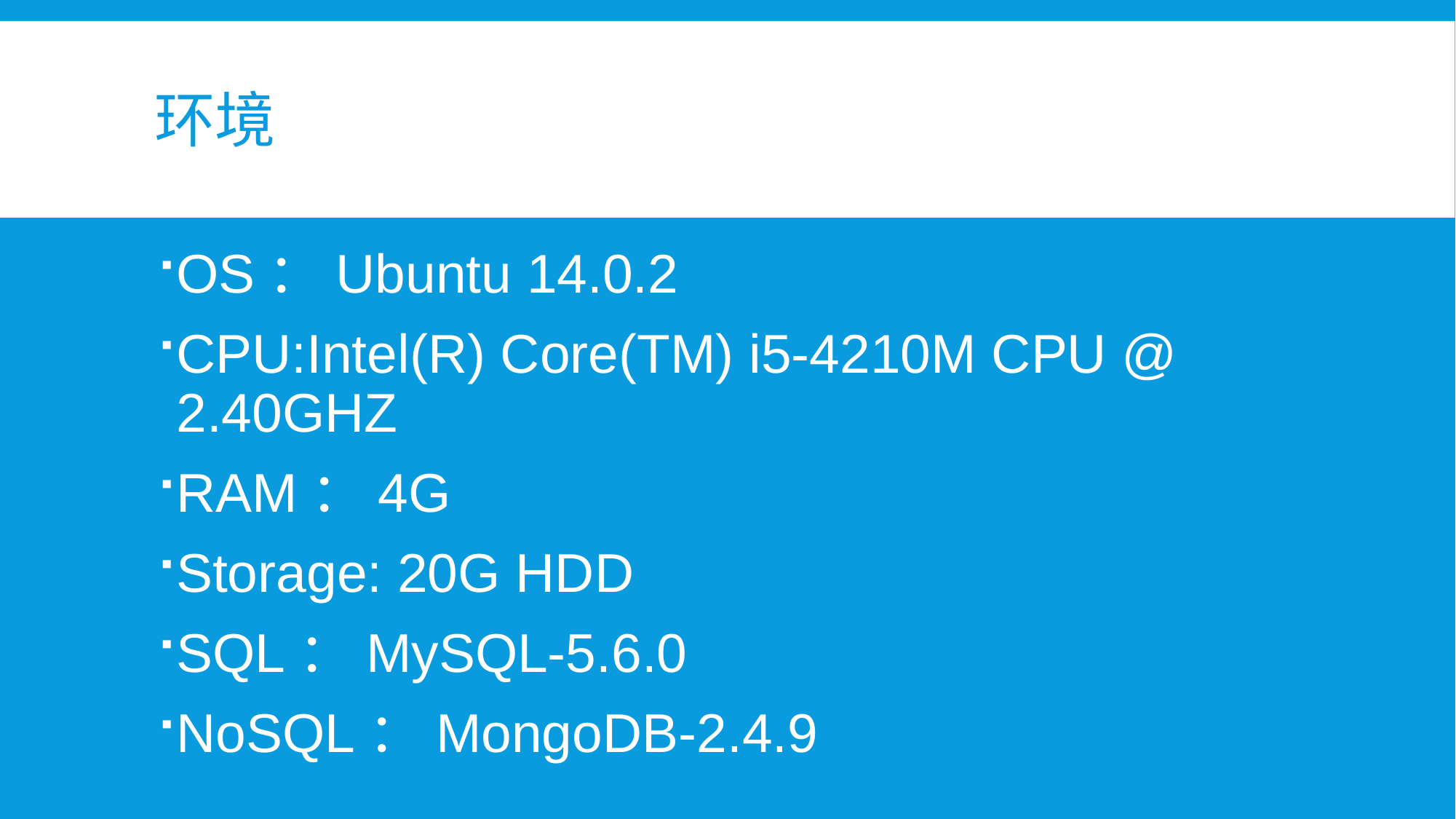

# 环境
OS：Ubuntu 14.0.2
CPU:Intel(R) Core(TM) i5-4210M CPU @ 2.40GHZ
RAM：4G
Storage: 20G HDD
SQL：MySQL-5.6.0
NoSQL：MongoDB-2.4.9